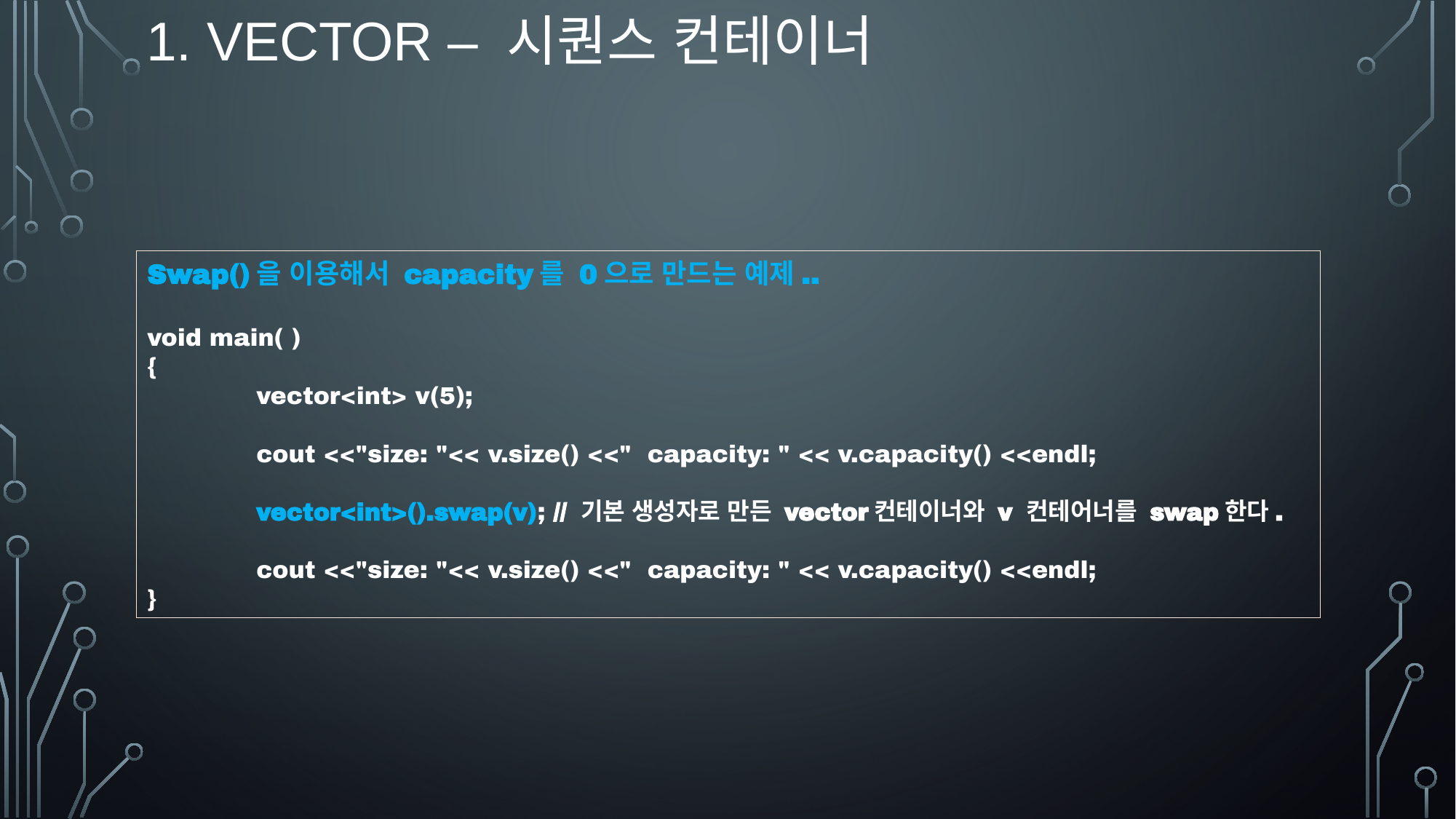

# 1. Vector – 시퀀스 컨테이너
Swap()을 이용해서 capacity를 0으로 만드는 예제..

void main( )
{
    	vector<int> v(5);

    	cout <<"size: "<< v.size() <<"  capacity: " << v.capacity() <<endl;

    	vector<int>().swap(v); // 기본 생성자로 만든 vector컨테이너와 v 컨테어너를 swap한다.

	cout <<"size: "<< v.size() <<"  capacity: " << v.capacity() <<endl;
}